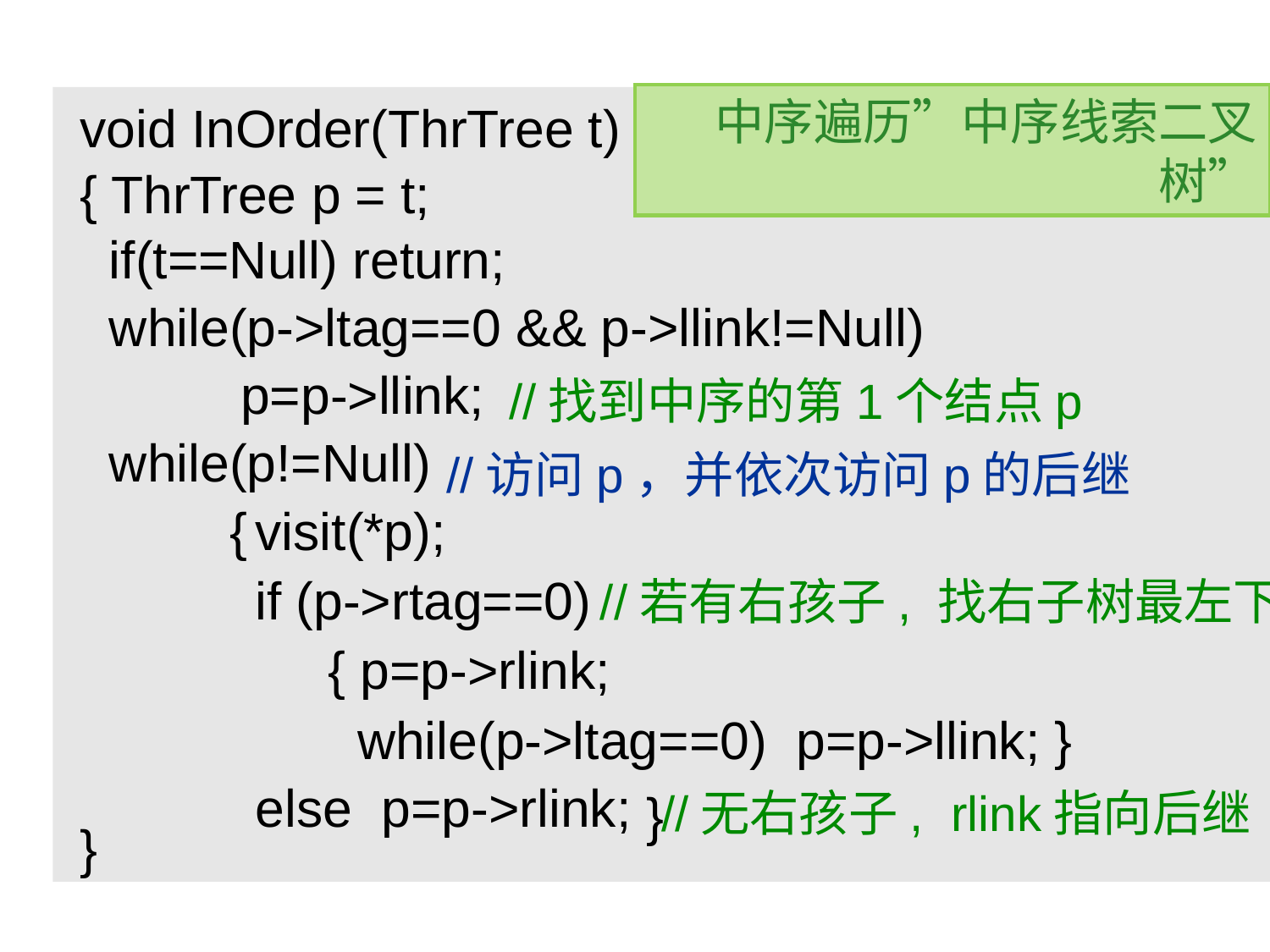

中序遍历”中序线索二叉树”
 void InOrder(ThrTree t)
 { ThrTree p = t;
   if(t==Null) return;
   while(p->ltag==0 && p->llink!=Null)
            p=p->llink;
   while(p!=Null)
             visit(*p);
             if (p->rtag==0)
                  { p=p->rlink;
                    while(p->ltag==0)  p=p->llink; }
             else  p=p->rlink;
 }
//找到中序的第1个结点p
//访问p，并依次访问p的后继
 {
//若有右孩子, 找右子树最左下
//无右孩子,  rlink指向后继
}